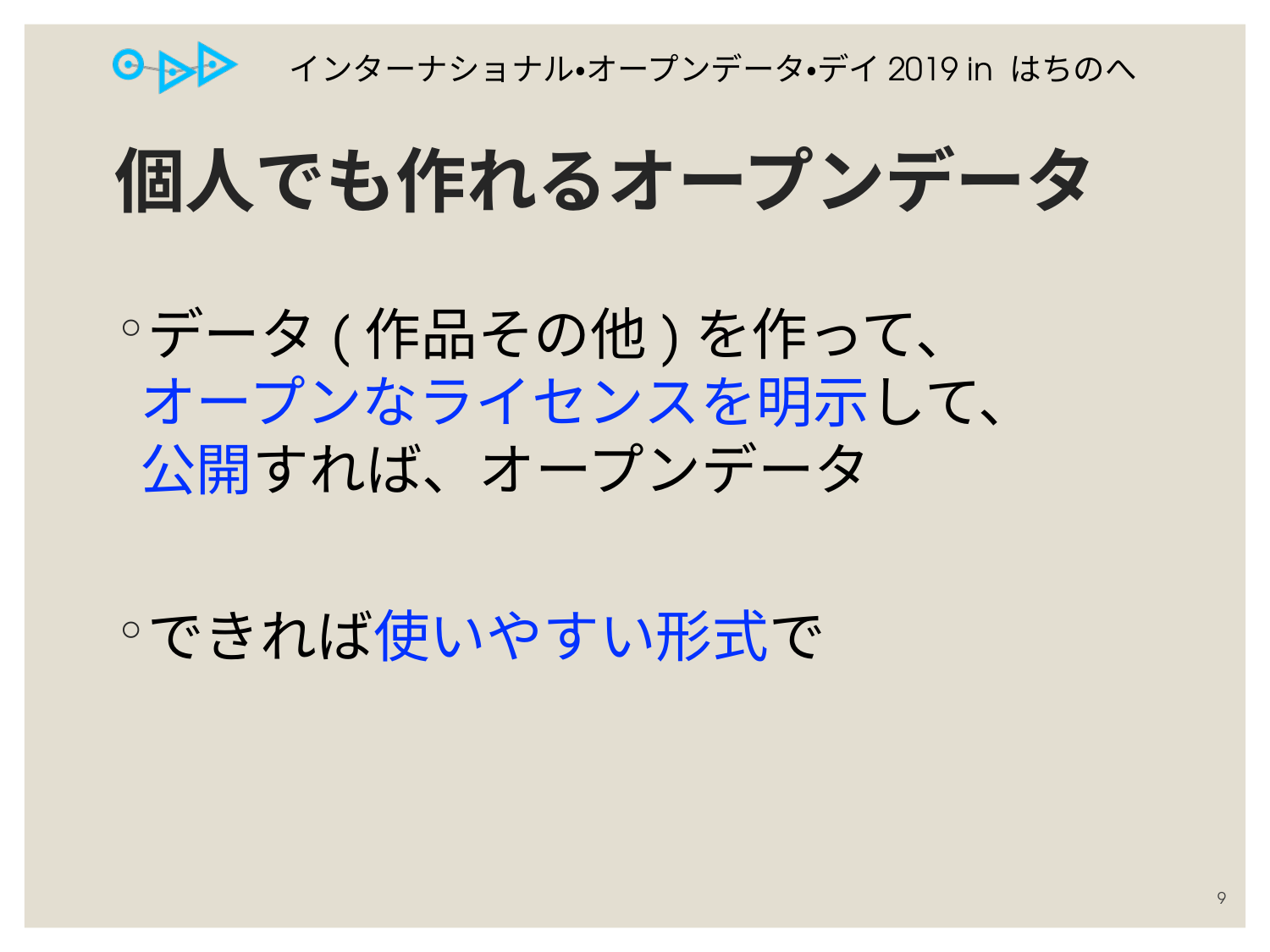

# 個人でも作れるオープンデータ
データ(作品その他)を作って、
オープンなライセンスを明示して、
公開すれば、オープンデータ

できれば使いやすい形式で
9